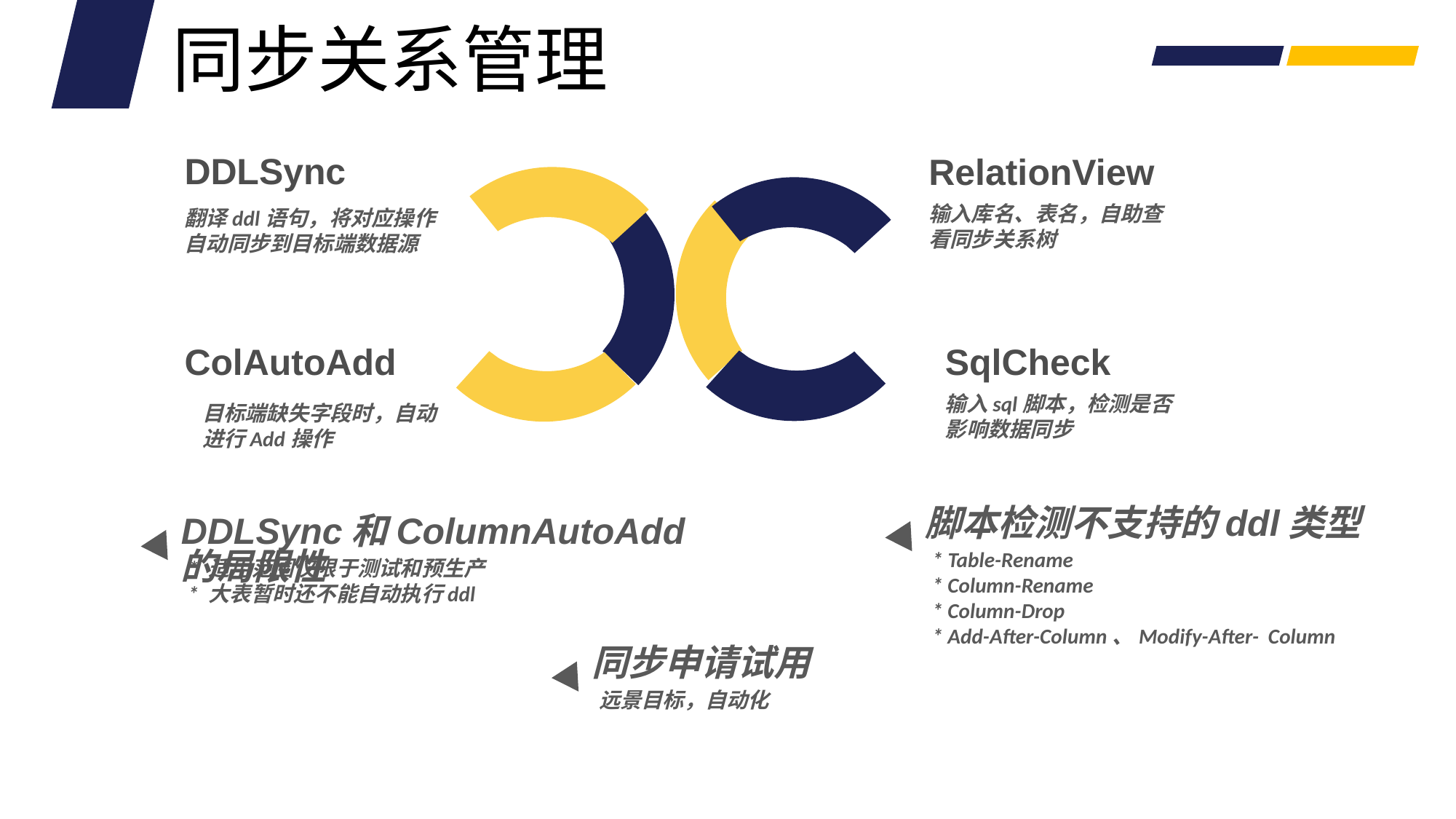

同步关系管理

DDLSync
翻译ddl语句，将对应操作自动同步到目标端数据源
RelationView
输入库名、表名，自助查看同步关系树

ColAutoAdd
目标端缺失字段时，自动进行Add操作
SqlCheck
输入sql脚本，检测是否影响数据同步
脚本检测不支持的ddl类型
DDLSync和ColumnAutoAdd的局限性

* Table-Rename
* Column-Rename
* Column-Drop
* Add-After-Column、Modify-After-  Column
* 适用范围仅限于测试和预生产
* 大表暂时还不能自动执行ddl
同步申请试用

远景目标，自动化